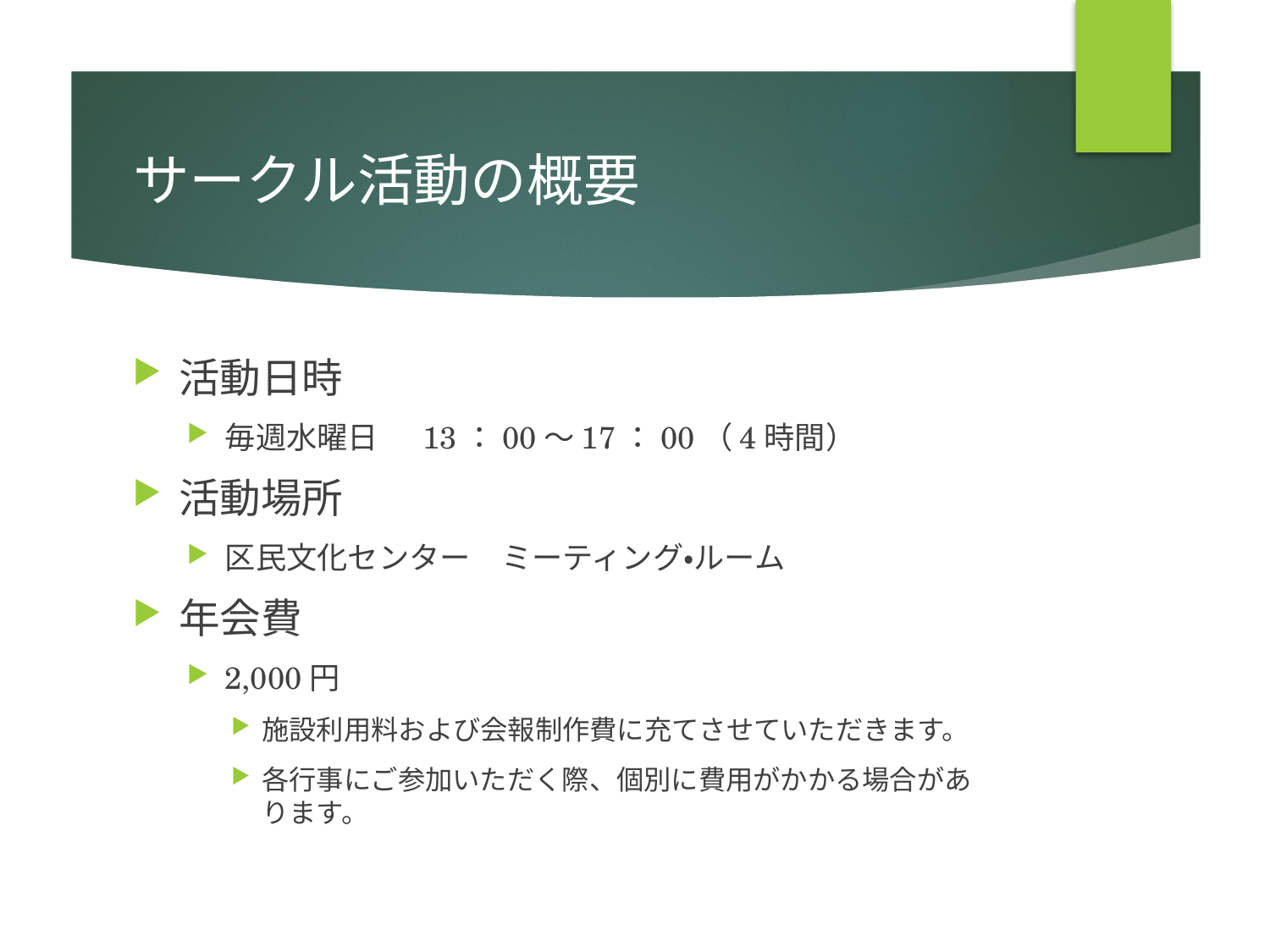

# サークル活動の概要
活動日時
毎週水曜日　 13：00～17：00（4時間）
活動場所
区民文化センター　ミーティング・ルーム
年会費
2,000円
施設利用料および会報制作費に充てさせていただきます。
各行事にご参加いただく際、個別に費用がかかる場合があります。